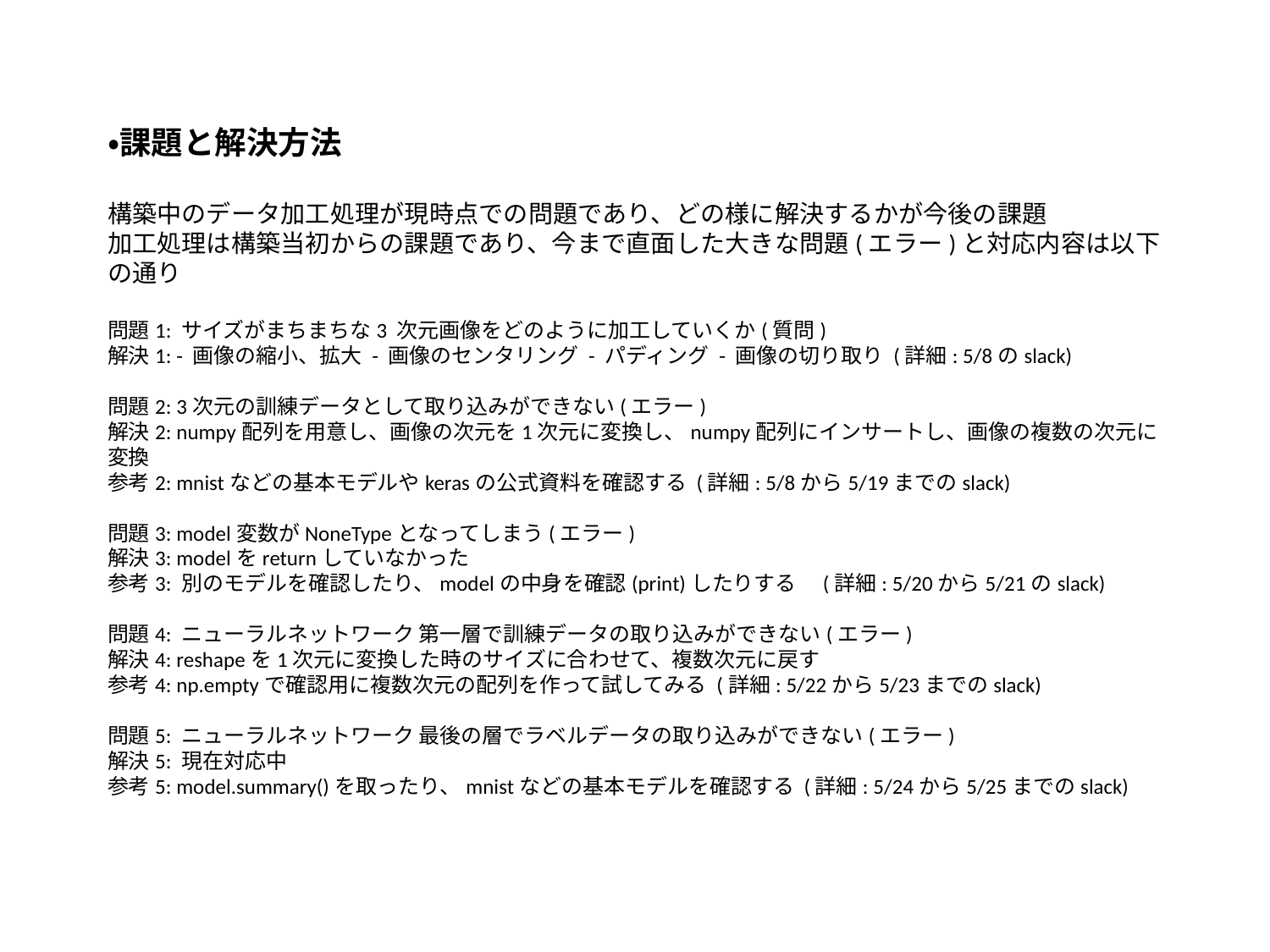

# ・課題と解決方法 構築中のデータ加工処理が現時点での問題であり、どの様に解決するかが今後の課題 加工処理は構築当初からの課題であり、今まで直面した大きな問題(エラー)と対応内容は以下の通り 問題1: サイズがまちまちな3 次元画像をどのように加工していくか(質問) 解決1: - 画像の縮小、拡大 - 画像のセンタリング - パディング - 画像の切り取り (詳細: 5/8のslack) 問題2: 3次元の訓練データとして取り込みができない(エラー) 解決2: numpy配列を用意し、画像の次元を1次元に変換し、numpy配列にインサートし、画像の複数の次元に変換 参考2: mnistなどの基本モデルやkerasの公式資料を確認する (詳細: 5/8から5/19までのslack) 問題3: model変数がNoneTypeとなってしまう(エラー) 解決3: modelをreturnしていなかった 参考3: 別のモデルを確認したり、modelの中身を確認(print)したりする　(詳細: 5/20から5/21のslack) 問題4: ニューラルネットワーク 第一層で訓練データの取り込みができない(エラー) 解決4: reshapeを1次元に変換した時のサイズに合わせて、複数次元に戻す 参考4: np.emptyで確認用に複数次元の配列を作って試してみる (詳細: 5/22から5/23までのslack) 問題5: ニューラルネットワーク 最後の層でラベルデータの取り込みができない(エラー) 解決5: 現在対応中 参考5: model.summary()を取ったり、mnistなどの基本モデルを確認する (詳細: 5/24から5/25までのslack)